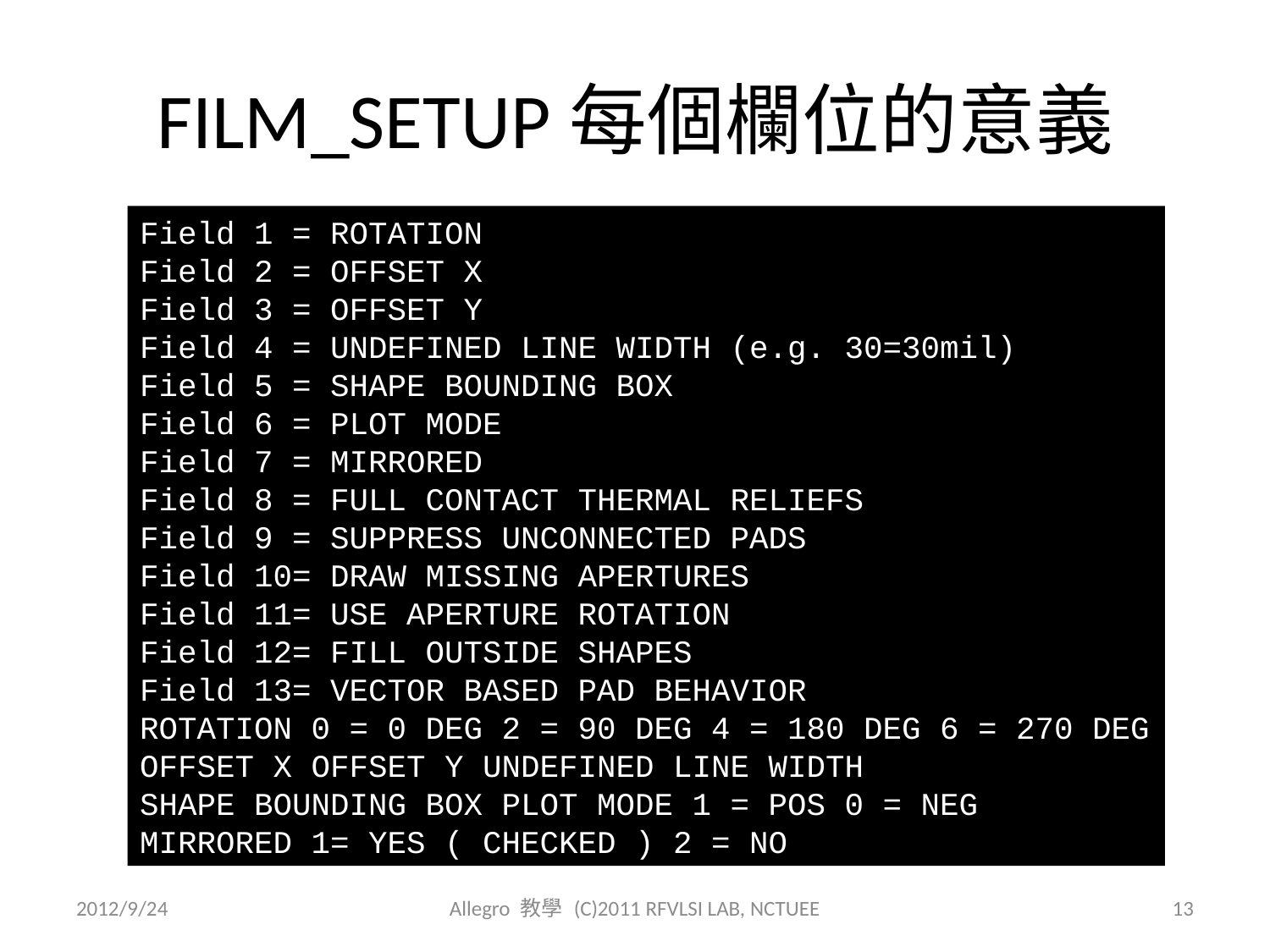

# FILM_SETUP每個欄位的意義
Field 1 = ROTATION
Field 2 = OFFSET X
Field 3 = OFFSET Y
Field 4 = UNDEFINED LINE WIDTH (e.g. 30=30mil)
Field 5 = SHAPE BOUNDING BOX
Field 6 = PLOT MODE
Field 7 = MIRRORED
Field 8 = FULL CONTACT THERMAL RELIEFS
Field 9 = SUPPRESS UNCONNECTED PADS
Field 10= DRAW MISSING APERTURES
Field 11= USE APERTURE ROTATION
Field 12= FILL OUTSIDE SHAPES
Field 13= VECTOR BASED PAD BEHAVIOR
ROTATION 0 = 0 DEG 2 = 90 DEG 4 = 180 DEG 6 = 270 DEG
OFFSET X OFFSET Y UNDEFINED LINE WIDTH
SHAPE BOUNDING BOX PLOT MODE 1 = POS 0 = NEG
MIRRORED 1= YES ( CHECKED ) 2 = NO
2012/9/24
Allegro 教學 (C)2011 RFVLSI LAB, NCTUEE
13